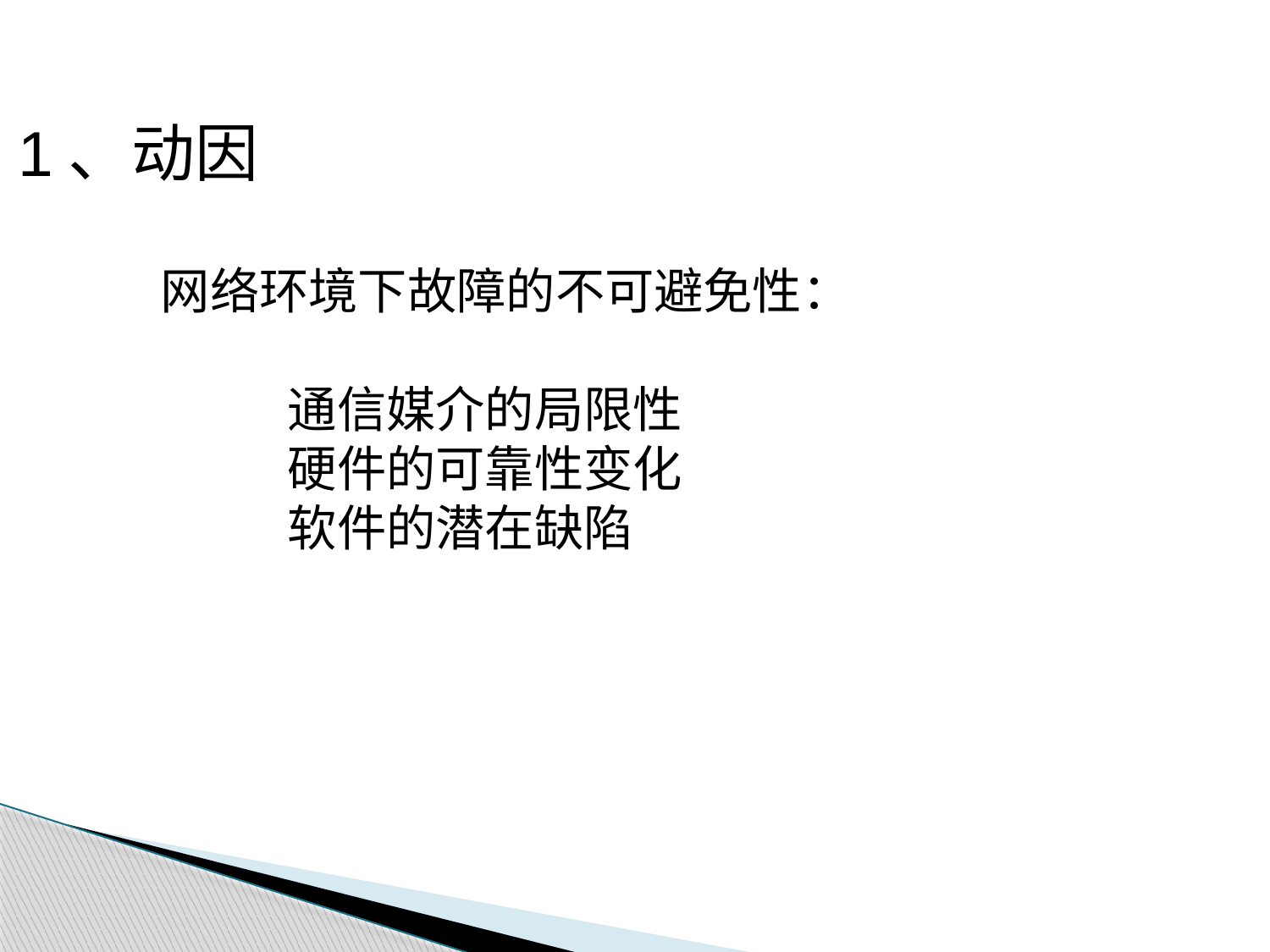

1、动因
网络环境下故障的不可避免性：

	通信媒介的局限性
	硬件的可靠性变化
	软件的潜在缺陷